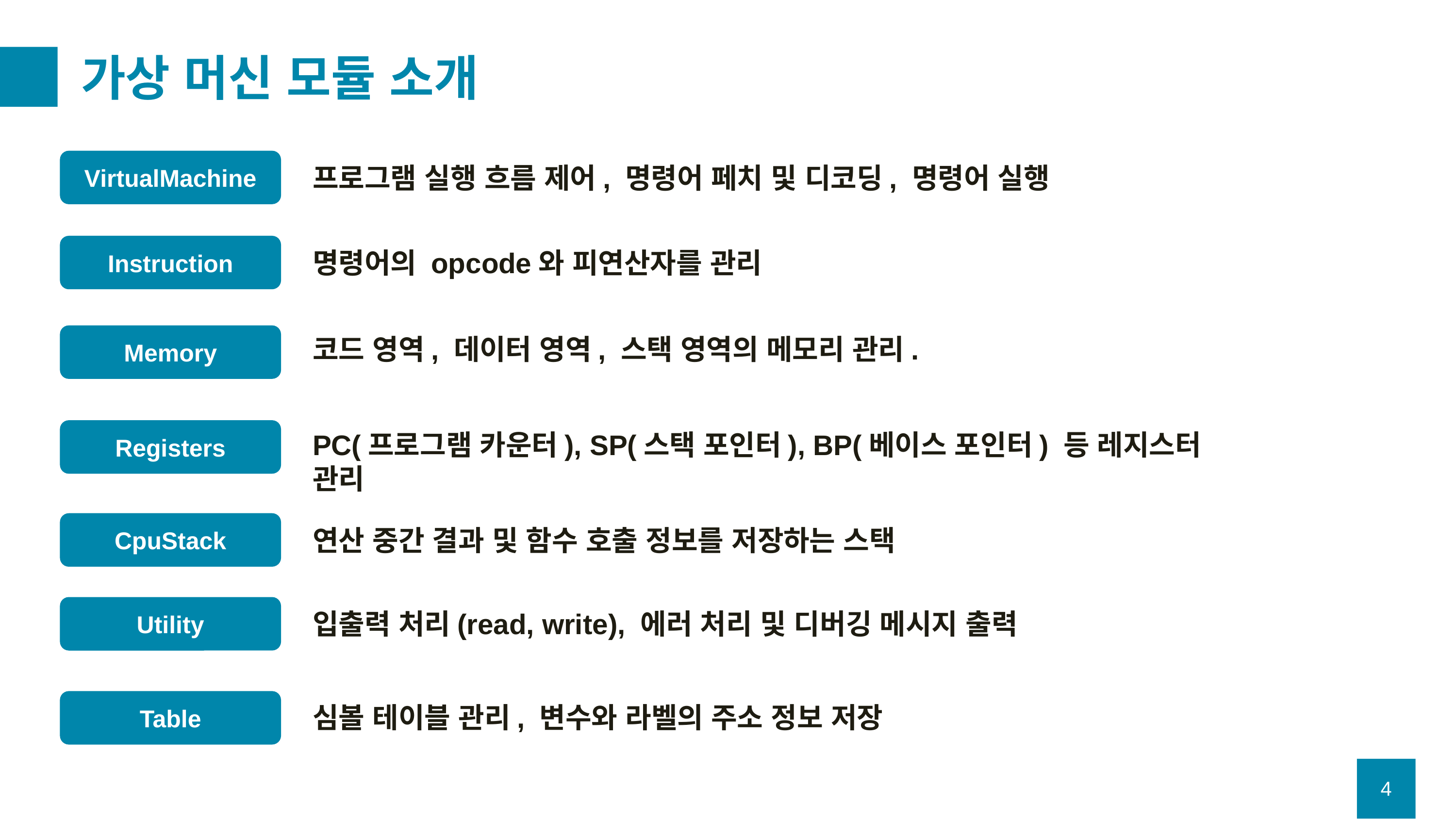

# 가상 머신 모듈 소개
VirtualMachine
프로그램 실행 흐름 제어, 명령어 페치 및 디코딩, 명령어 실행
Instruction
명령어의 opcode와 피연산자를 관리
Memory
코드 영역, 데이터 영역, 스택 영역의 메모리 관리.
Registers
PC(프로그램 카운터), SP(스택 포인터), BP(베이스 포인터) 등 레지스터 관리
CpuStack
연산 중간 결과 및 함수 호출 정보를 저장하는 스택
Utility
입출력 처리(read, write), 에러 처리 및 디버깅 메시지 출력
Table
심볼 테이블 관리, 변수와 라벨의 주소 정보 저장
4